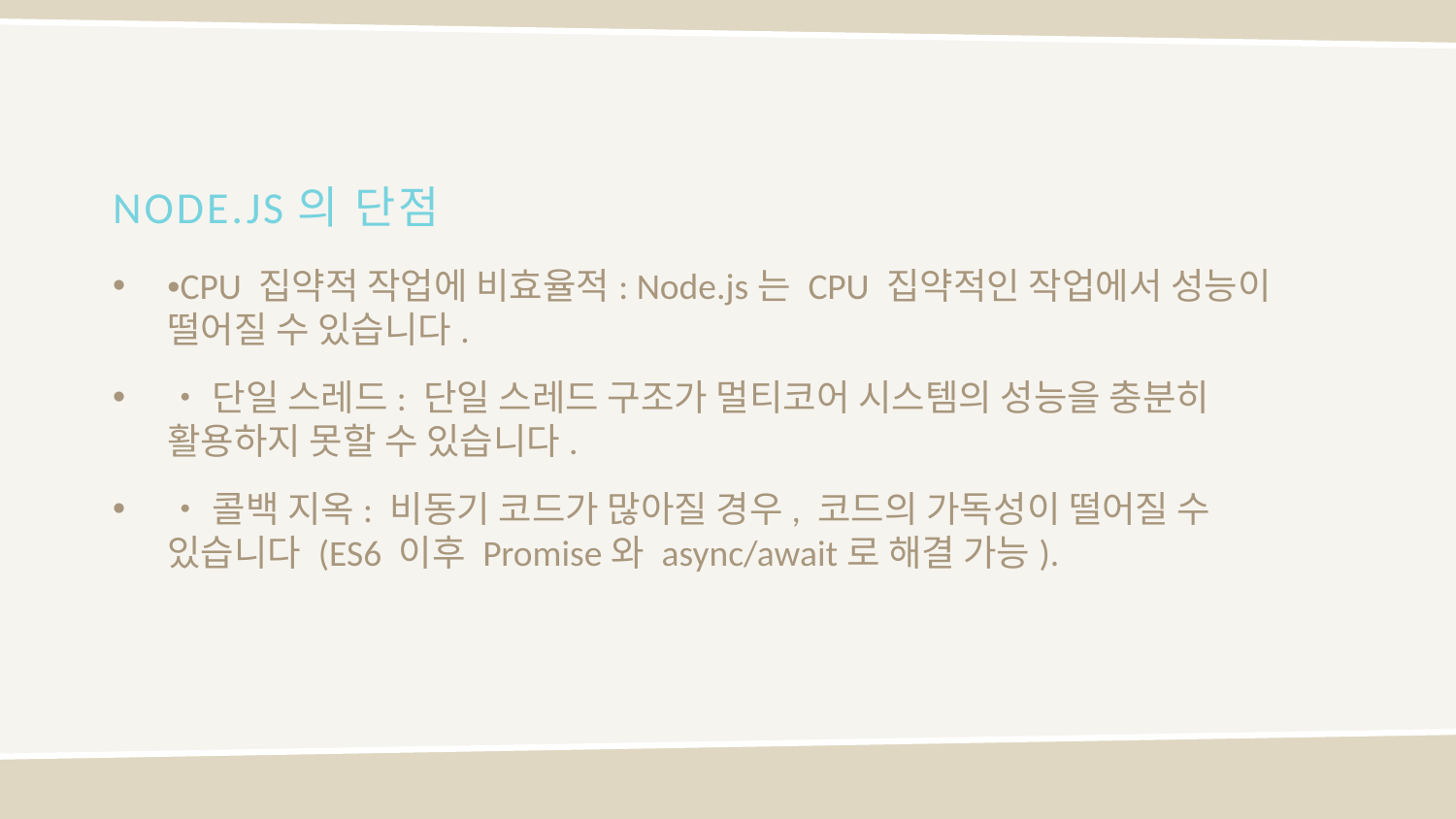

# Node.js의 단점
•CPU 집약적 작업에 비효율적: Node.js는 CPU 집약적인 작업에서 성능이 떨어질 수 있습니다.
•단일 스레드: 단일 스레드 구조가 멀티코어 시스템의 성능을 충분히 활용하지 못할 수 있습니다.
•콜백 지옥: 비동기 코드가 많아질 경우, 코드의 가독성이 떨어질 수 있습니다 (ES6 이후 Promise와 async/await로 해결 가능).